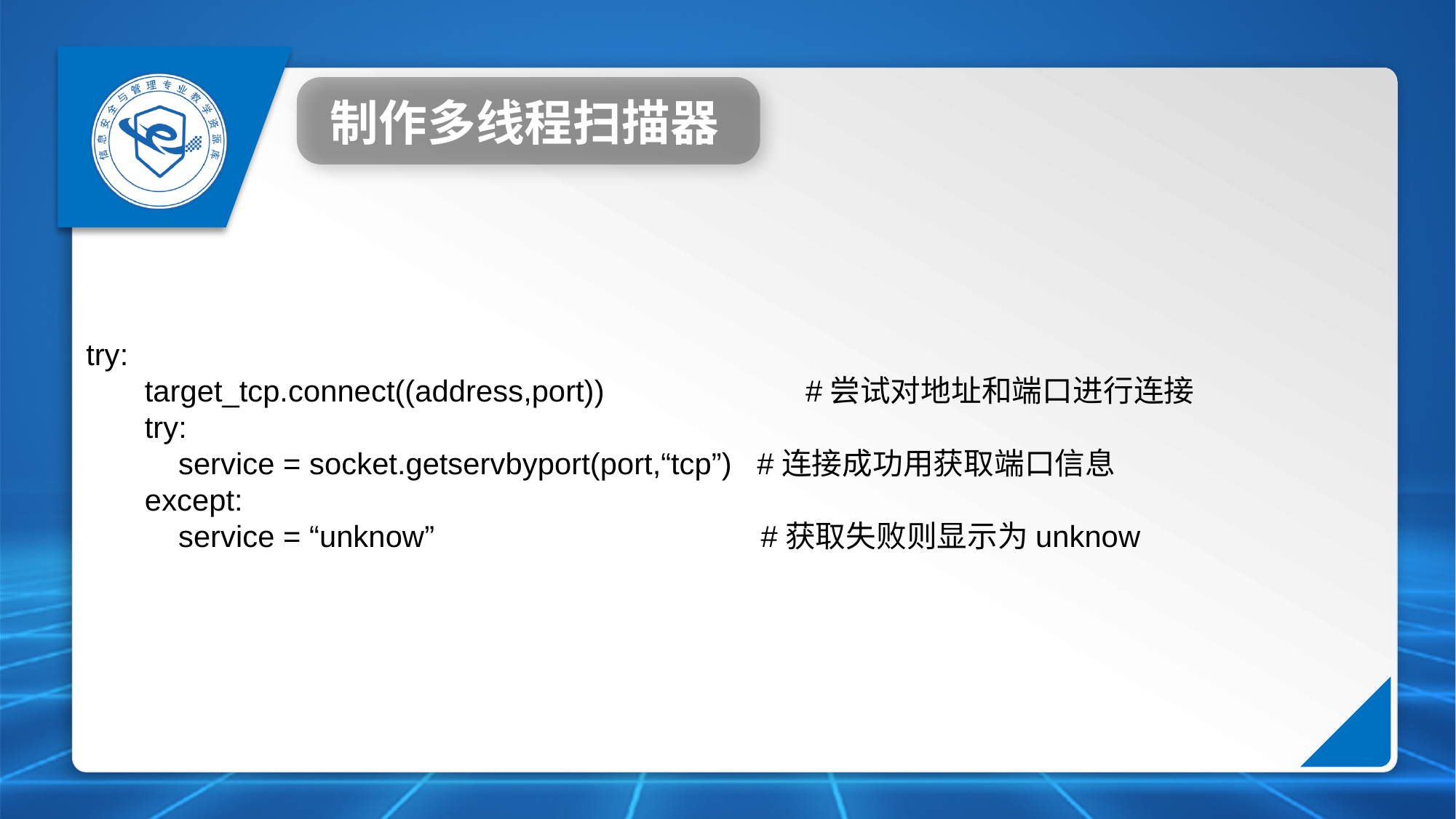

制作多线程扫描器
 try:
        target_tcp.connect((address,port))                        #尝试对地址和端口进行连接
        try:
            service = socket.getservbyport(port,“tcp”)   #连接成功用获取端口信息
        except:
            service = “unknow”                                       #获取失败则显示为unknow